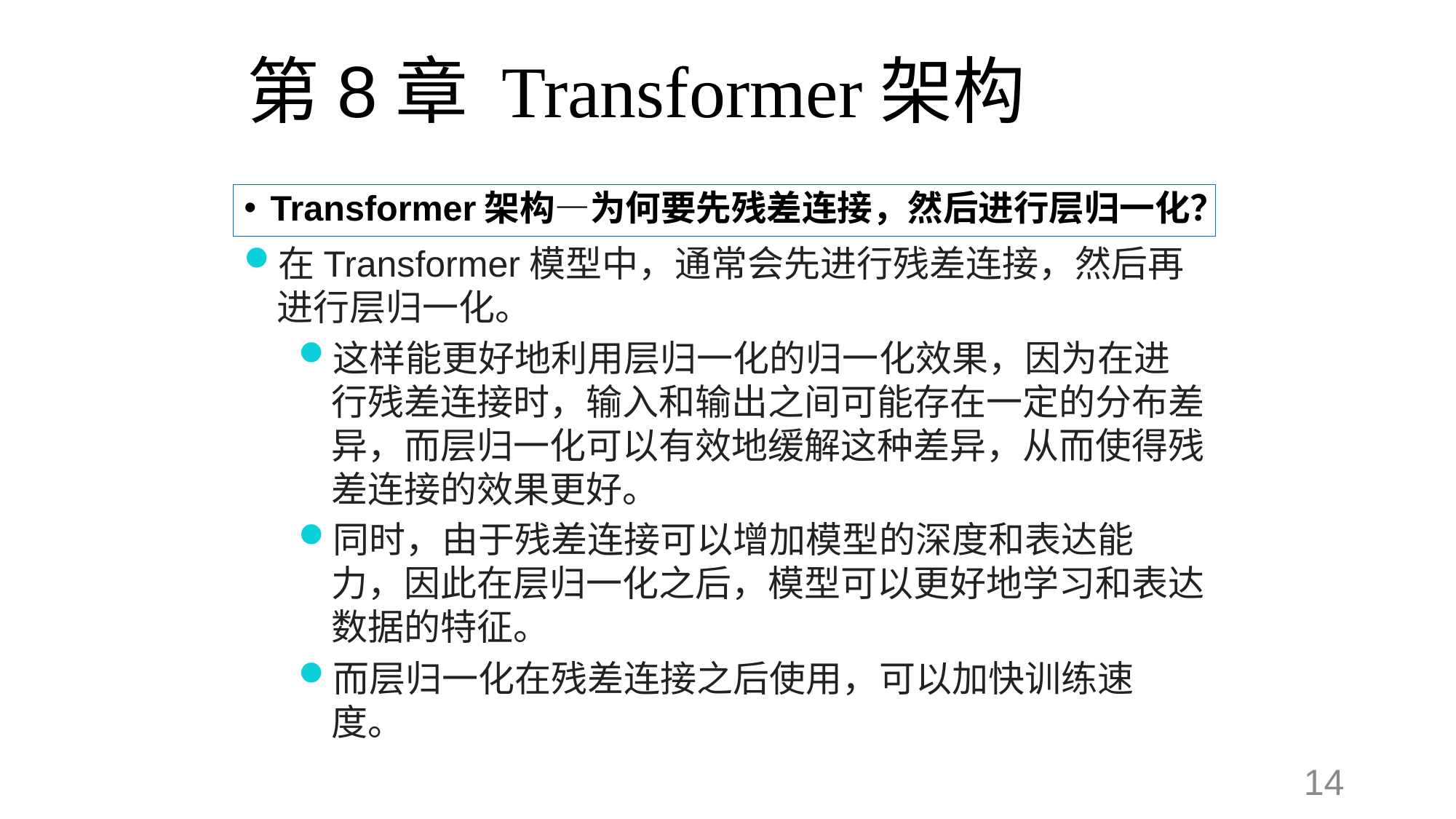

# 第8章 Transformer架构
Transformer架构—为何要先残差连接，然后进行层归一化？

在Transformer模型中，通常会先进行残差连接，然后再进行层归一化。
这样能更好地利用层归一化的归一化效果，因为在进行残差连接时，输入和输出之间可能存在一定的分布差异，而层归一化可以有效地缓解这种差异，从而使得残差连接的效果更好。
同时，由于残差连接可以增加模型的深度和表达能力，因此在层归一化之后，模型可以更好地学习和表达数据的特征。
而层归一化在残差连接之后使用，可以加快训练速度。

14